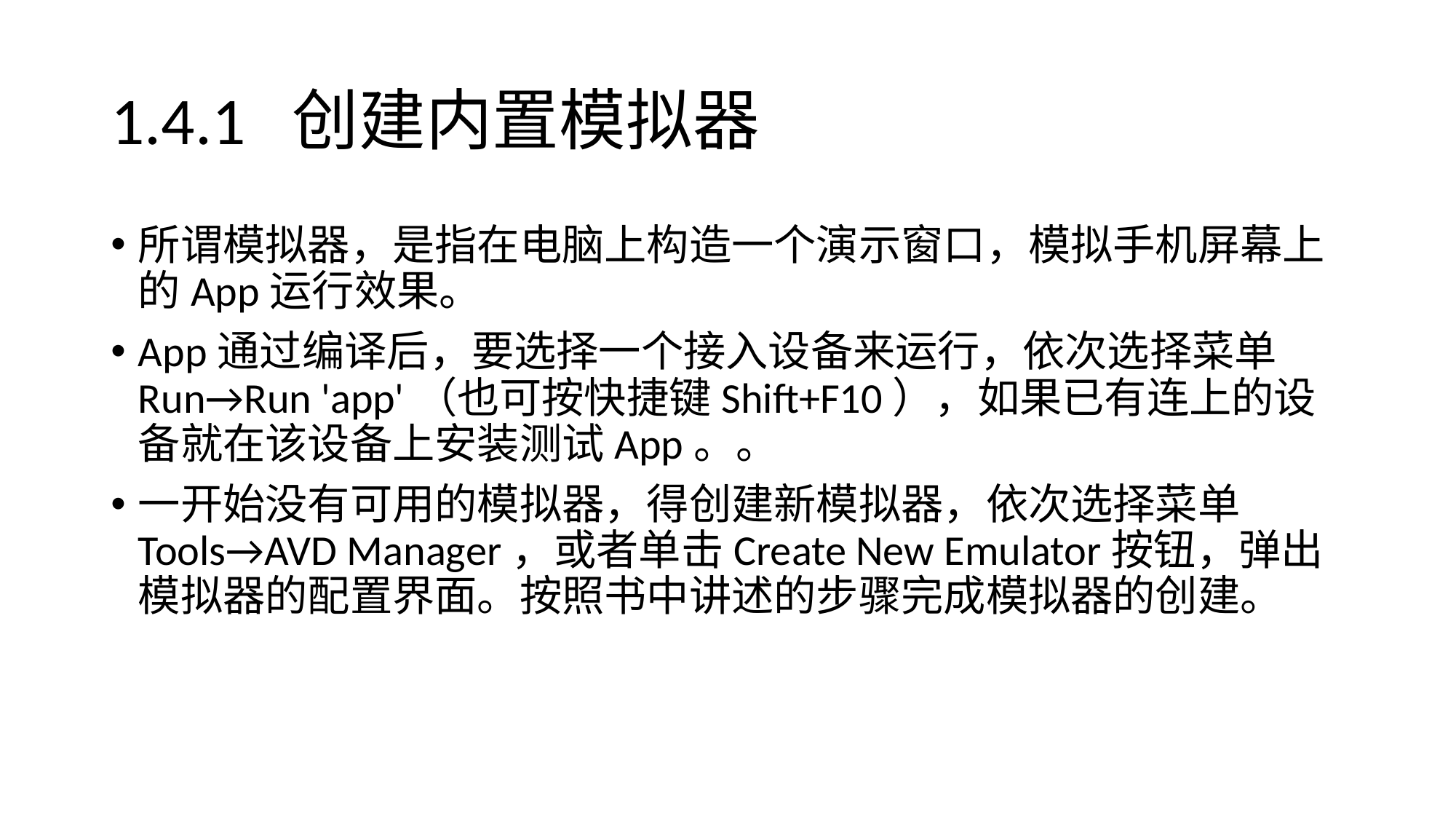

# 1.4.1  创建内置模拟器
所谓模拟器，是指在电脑上构造一个演示窗口，模拟手机屏幕上的App运行效果。
App通过编译后，要选择一个接入设备来运行，依次选择菜单Run→Run 'app'（也可按快捷键Shift+F10），如果已有连上的设备就在该设备上安装测试App。。
一开始没有可用的模拟器，得创建新模拟器，依次选择菜单Tools→AVD Manager，或者单击Create New Emulator按钮，弹出模拟器的配置界面。按照书中讲述的步骤完成模拟器的创建。